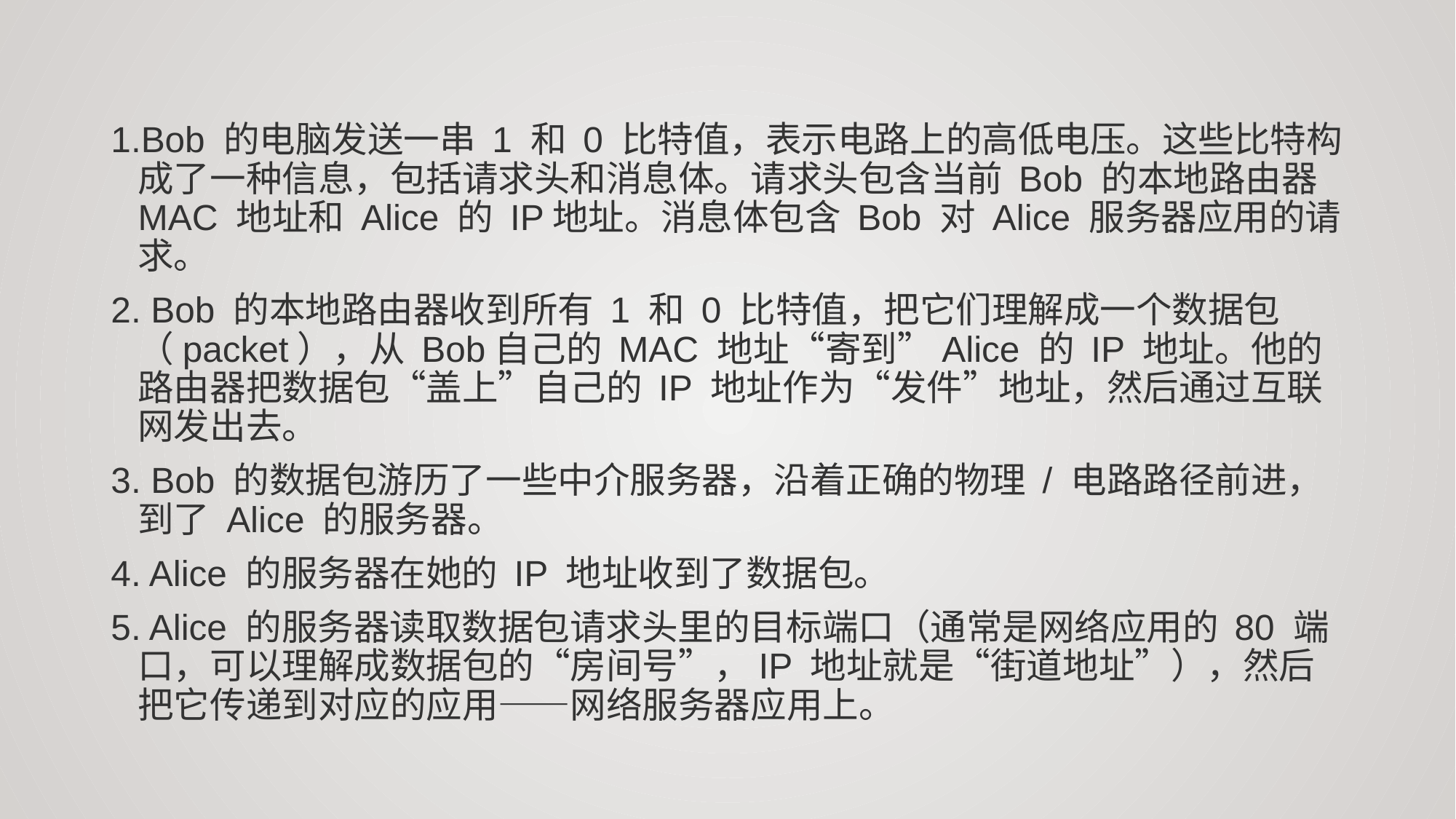

1.Bob 的电脑发送一串 1 和 0 比特值，表示电路上的高低电压。这些比特构成了一种信息，包括请求头和消息体。请求头包含当前 Bob 的本地路由器 MAC 地址和 Alice 的 IP地址。消息体包含 Bob 对 Alice 服务器应用的请求。
2. Bob 的本地路由器收到所有 1 和 0 比特值，把它们理解成一个数据包（packet），从 Bob自己的 MAC 地址“寄到”Alice 的 IP 地址。他的路由器把数据包“盖上”自己的 IP 地址作为“发件”地址，然后通过互联网发出去。
3. Bob 的数据包游历了一些中介服务器，沿着正确的物理 / 电路路径前进，到了 Alice 的服务器。
4. Alice 的服务器在她的 IP 地址收到了数据包。
5. Alice 的服务器读取数据包请求头里的目标端口（通常是网络应用的 80 端口，可以理解成数据包的“房间号”，IP 地址就是“街道地址”），然后把它传递到对应的应用——网络服务器应用上。